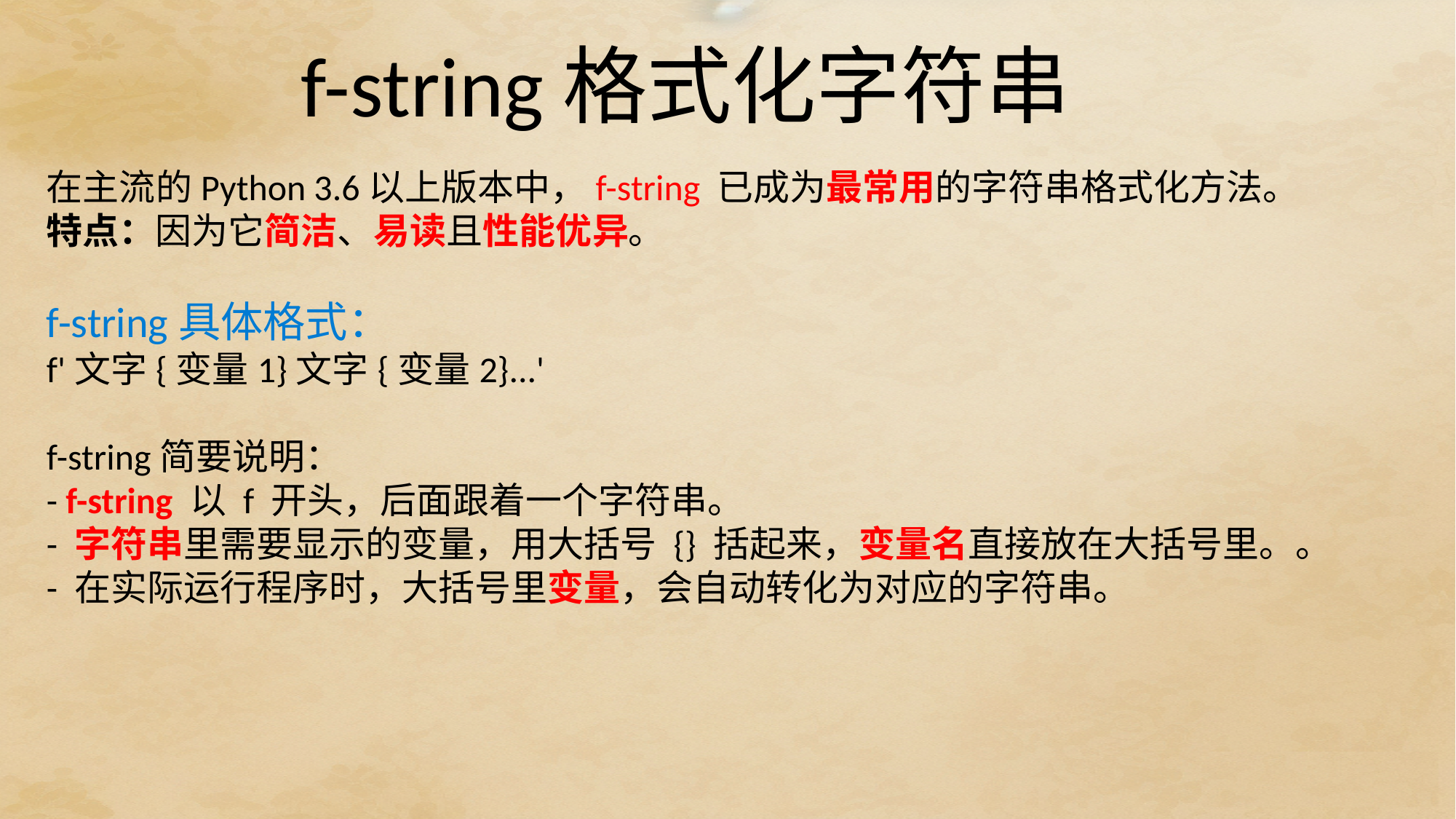

# f-string格式化字符串
在主流的Python 3.6以上版本中，f-string 已成为最常用的字符串格式化方法。
特点：因为它简洁、易读且性能优异。

f-string具体格式：
f'文字{变量1}文字{变量2}...'

f-string简要说明：
- f-string 以 f 开头，后面跟着一个字符串。
- 字符串里需要显示的变量，用大括号 {} 括起来，变量名直接放在大括号里。。
- 在实际运行程序时，大括号里变量，会自动转化为对应的字符串。